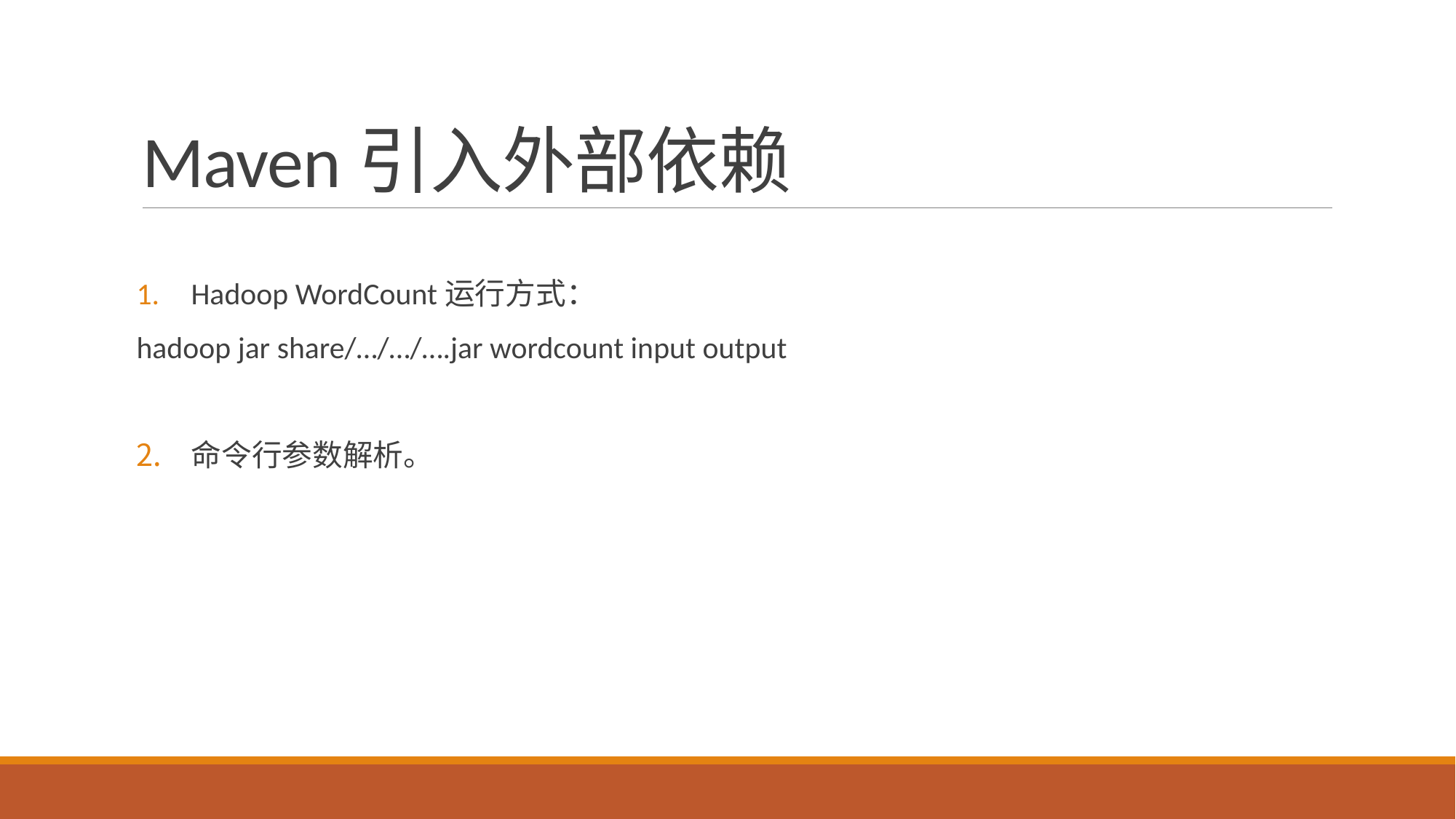

# Maven引入外部依赖

Hadoop WordCount运行方式：
hadoop jar share/…/…/….jar wordcount input output

命令行参数解析。